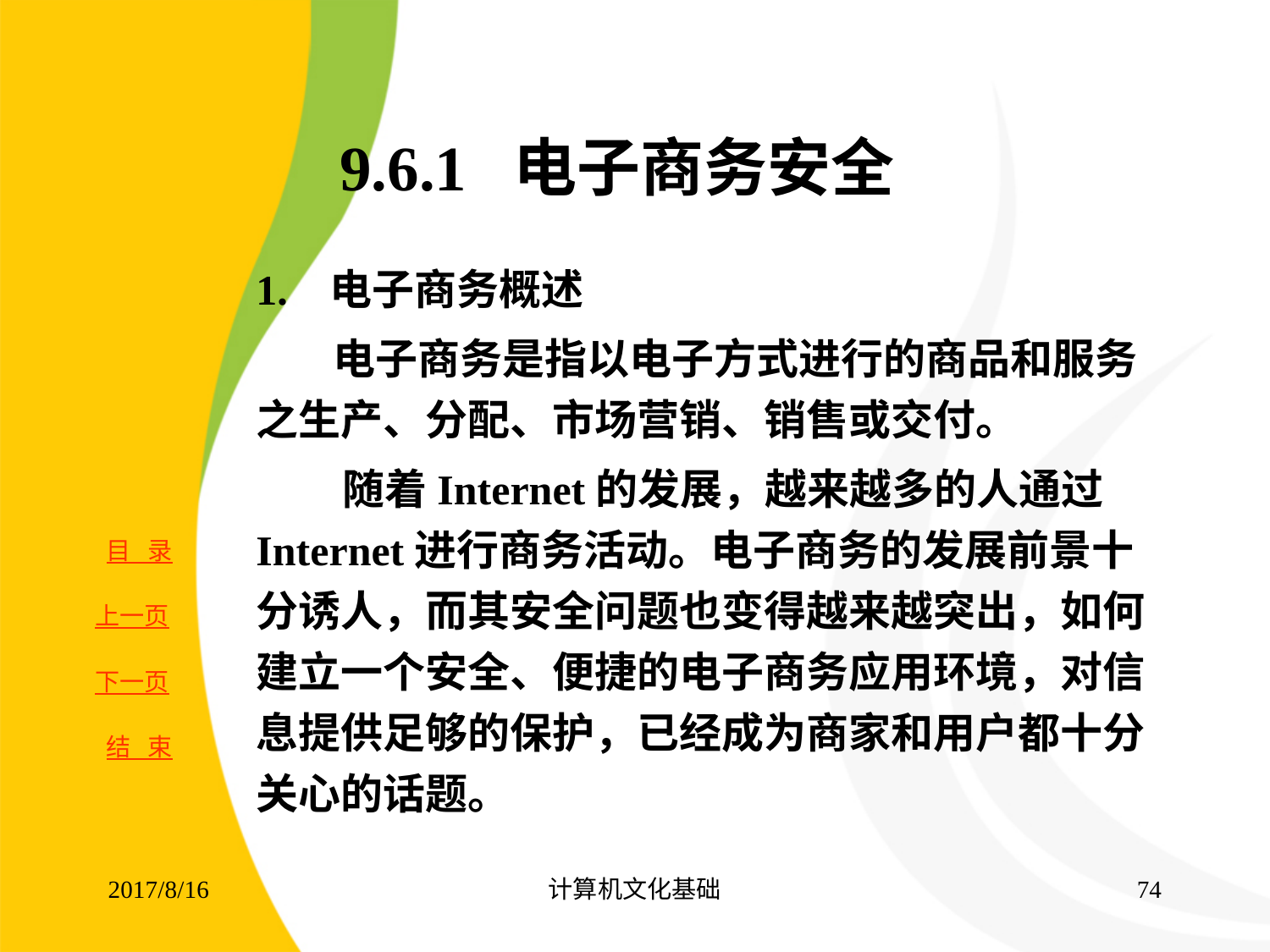

# 9.6.1  电子商务安全
1.   电子商务概述
       电子商务是指以电子方式进行的商品和服务之生产、分配、市场营销、销售或交付。
        随着Internet的发展，越来越多的人通过Internet进行商务活动。电子商务的发展前景十分诱人，而其安全问题也变得越来越突出，如何建立一个安全、便捷的电子商务应用环境，对信息提供足够的保护，已经成为商家和用户都十分关心的话题。
2017/8/16
计算机文化基础
74